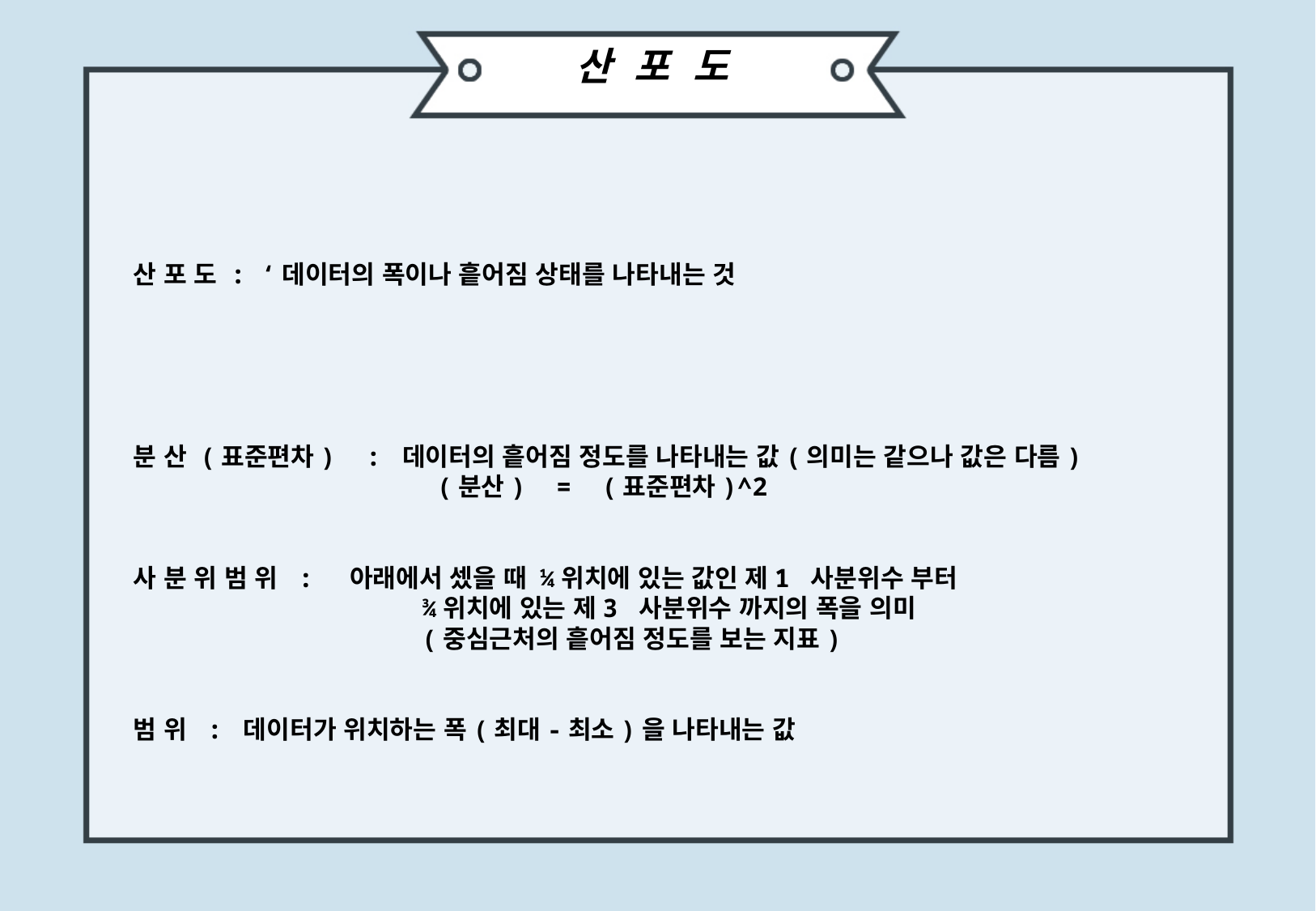

산   포   도
산 포 도 : ‘데이터의 폭이나 흩어짐 상태를 나타내는 것

분 산 (표준편차)  : 데이터의 흩어짐 정도를 나타내는 값(의미는 같으나 값은 다름)
                    (분산)  =  (표준편차)^2

사 분 위 범 위  :  아래에서 셌을 때 ¼위치에 있는 값인 제1 사분위수 부터
                   ¾위치에 있는 제3 사분위수 까지의 폭을 의미
                   (중심근처의 흩어짐 정도를 보는 지표)

범 위  : 데이터가 위치하는 폭(최대-최소)을 나타내는 값